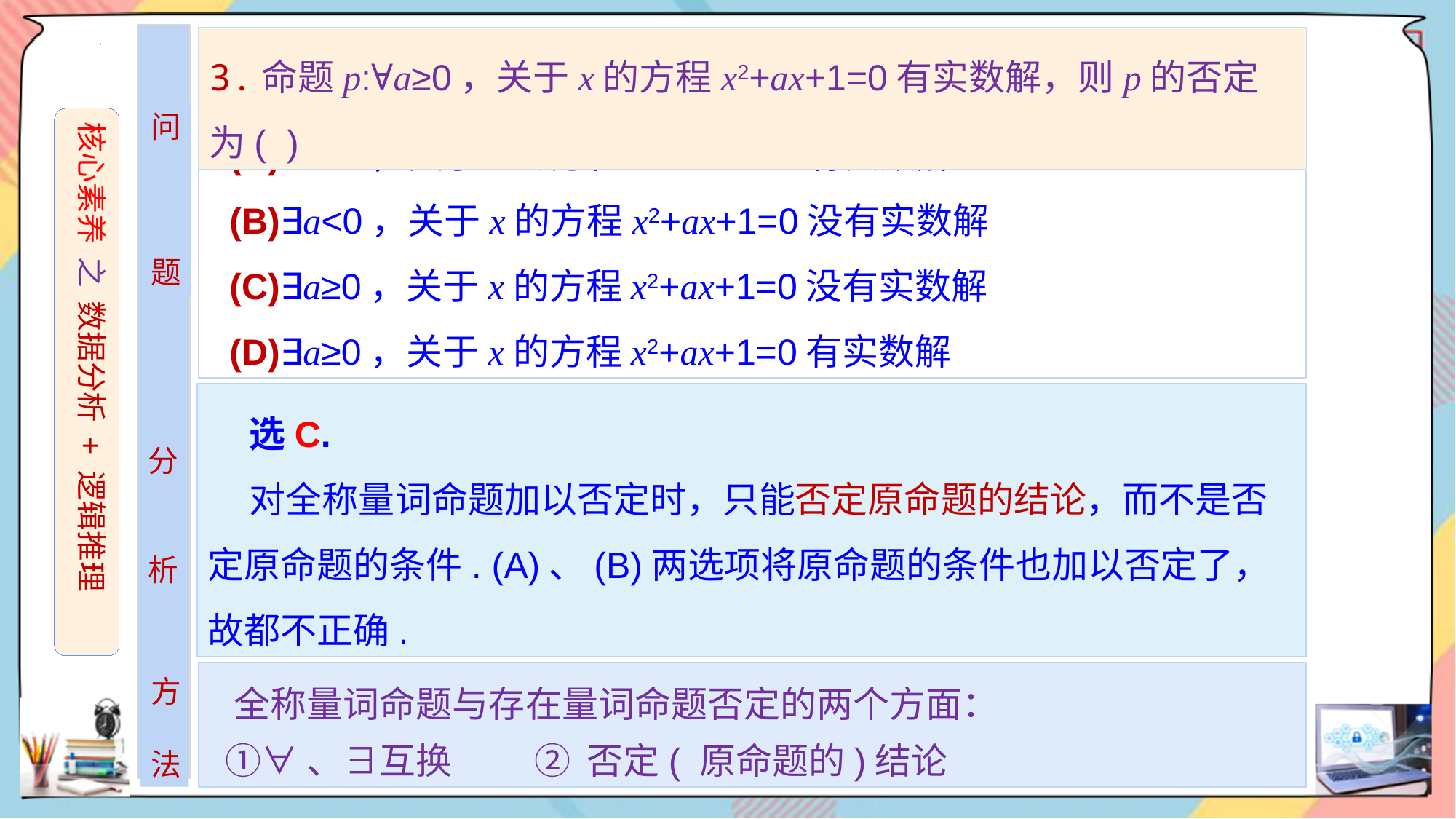

3.命题p:∀a≥0，关于x的方程x2+ax+1=0有实数解，则p的否定为(  )
问

题
  (A)∃a<0，关于x的方程x2+ax+1=0有实数解
  (B)∃a<0，关于x的方程x2+ax+1=0没有实数解
  (C)∃a≥0，关于x的方程x2+ax+1=0没有实数解
  (D)∃a≥0，关于x的方程x2+ax+1=0有实数解
核心素养  之  数据分析 + 逻辑推理
    选C.
    对全称量词命题加以否定时，只能否定原命题的结论，而不是否定原命题的条件. (A)、(B)两选项将原命题的条件也加以否定了，故都不正确.
分

析
  全称量词命题与存在量词命题否定的两个方面：
  ①∀、∃互换          ②  否定( 原命题的)结论
方

法